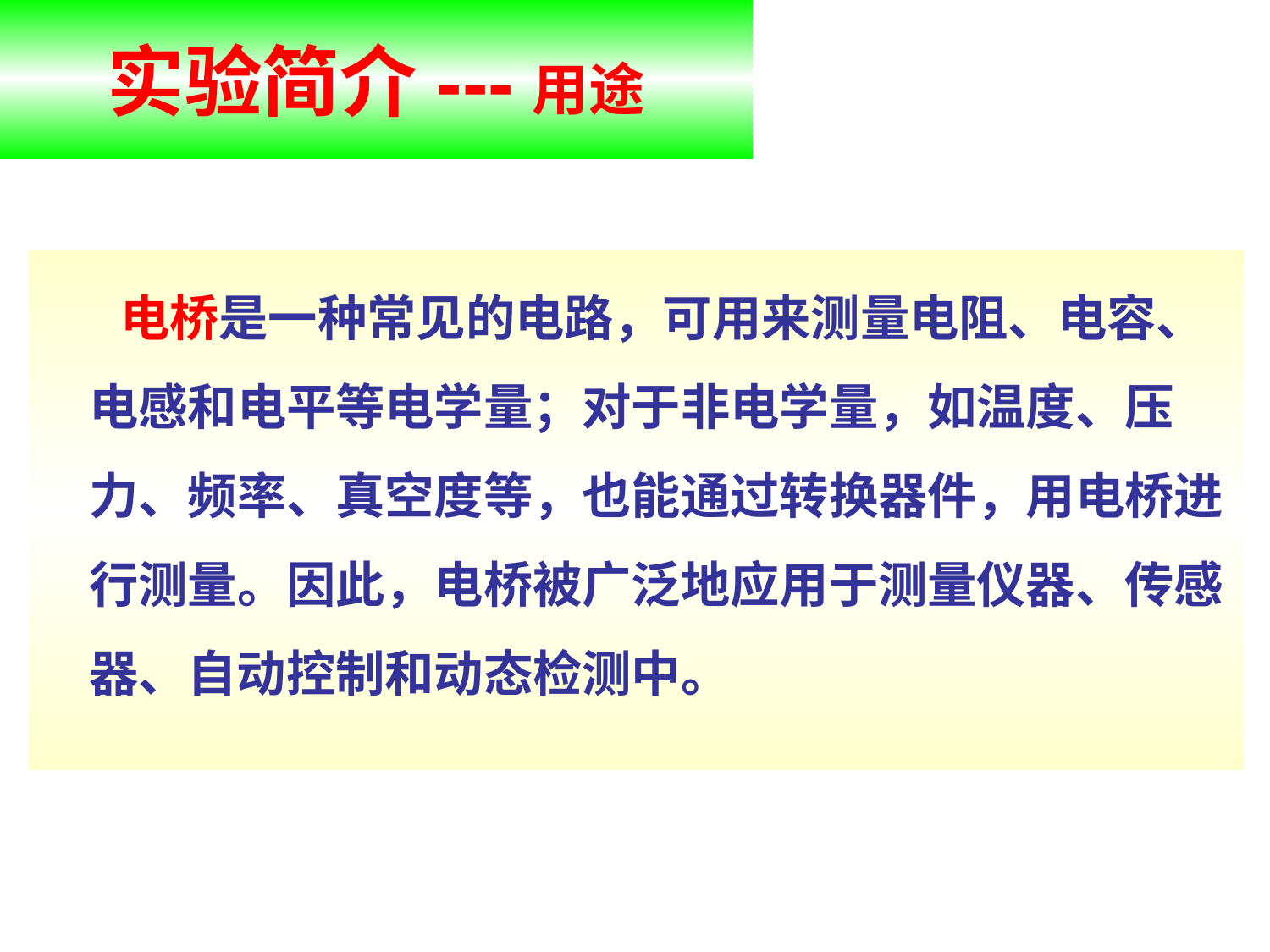

# 实验简介---用途
      电桥是一种常见的电路，可用来测量电阻、电容、电感和电平等电学量；对于非电学量，如温度、压力、频率、真空度等，也能通过转换器件，用电桥进行测量。因此，电桥被广泛地应用于测量仪器、传感器、自动控制和动态检测中。